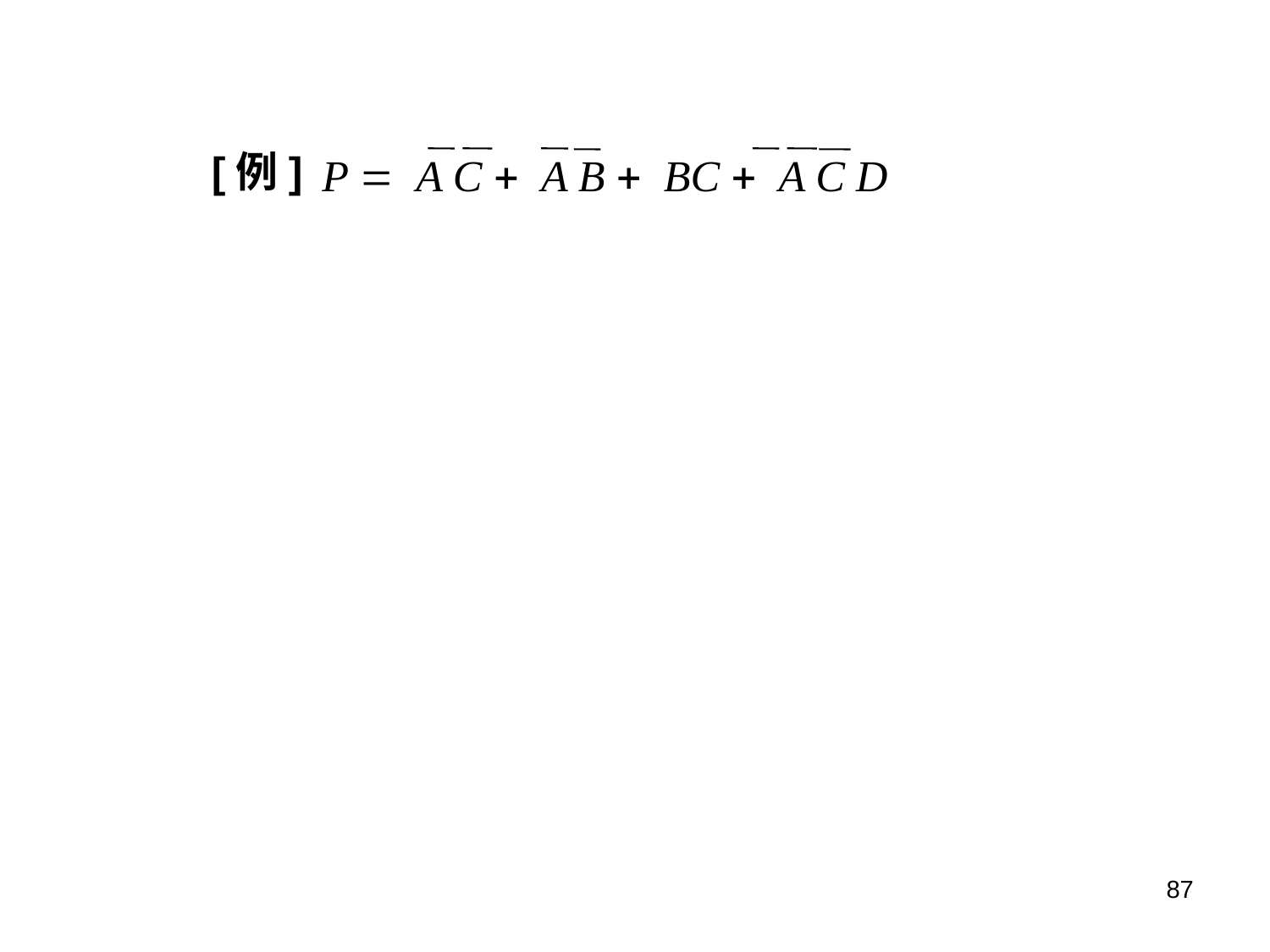

[例]
P = A C + A B + BC + A C D

87